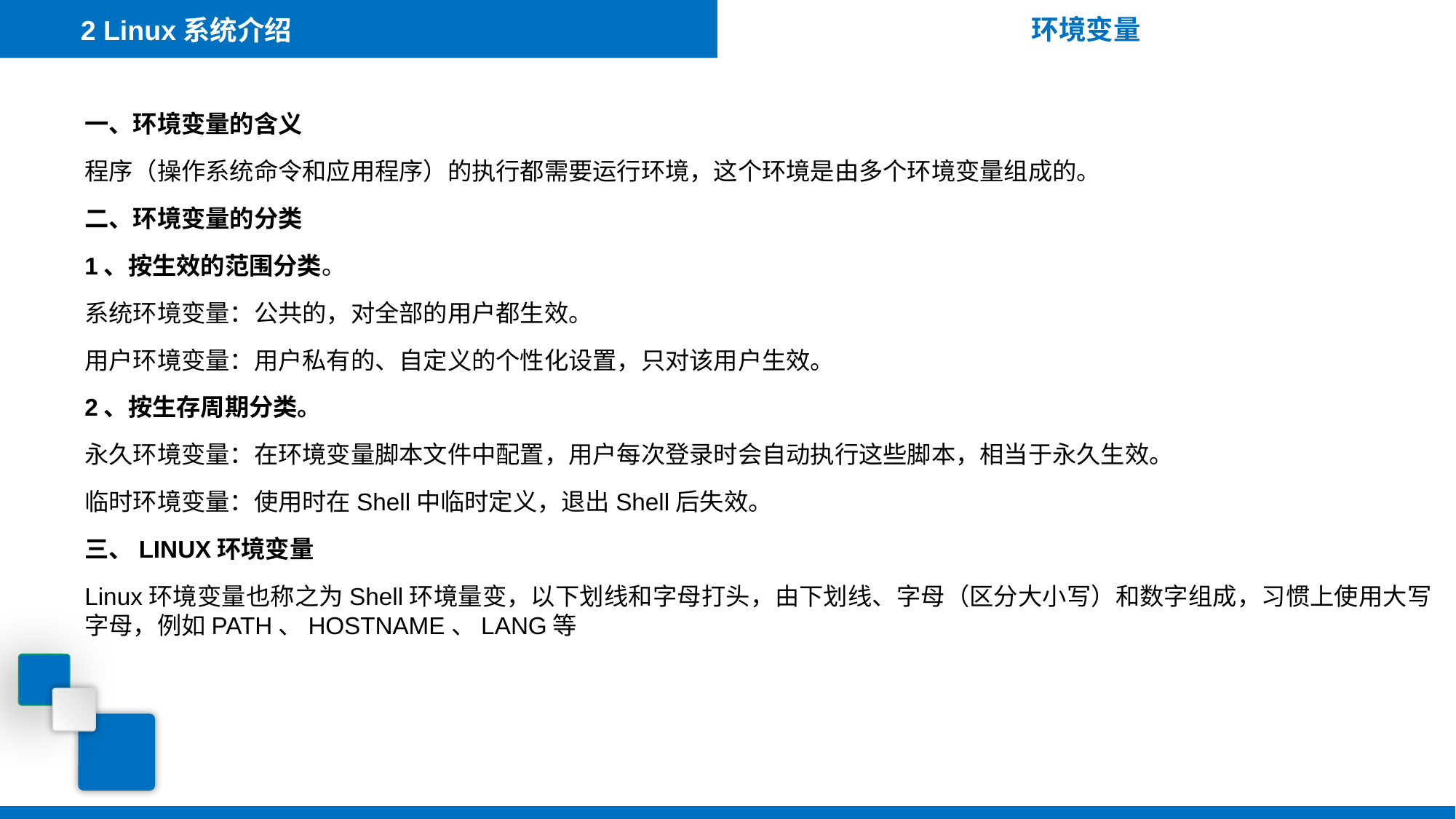

2 Linux系统介绍
环境变量

一、环境变量的含义
程序（操作系统命令和应用程序）的执行都需要运行环境，这个环境是由多个环境变量组成的。
二、环境变量的分类
1、按生效的范围分类。
系统环境变量：公共的，对全部的用户都生效。
用户环境变量：用户私有的、自定义的个性化设置，只对该用户生效。
2、按生存周期分类。
永久环境变量：在环境变量脚本文件中配置，用户每次登录时会自动执行这些脚本，相当于永久生效。
临时环境变量：使用时在Shell中临时定义，退出Shell后失效。
三、LINUX环境变量
Linux环境变量也称之为Shell环境量变，以下划线和字母打头，由下划线、字母（区分大小写）和数字组成，习惯上使用大写字母，例如PATH、HOSTNAME、LANG等